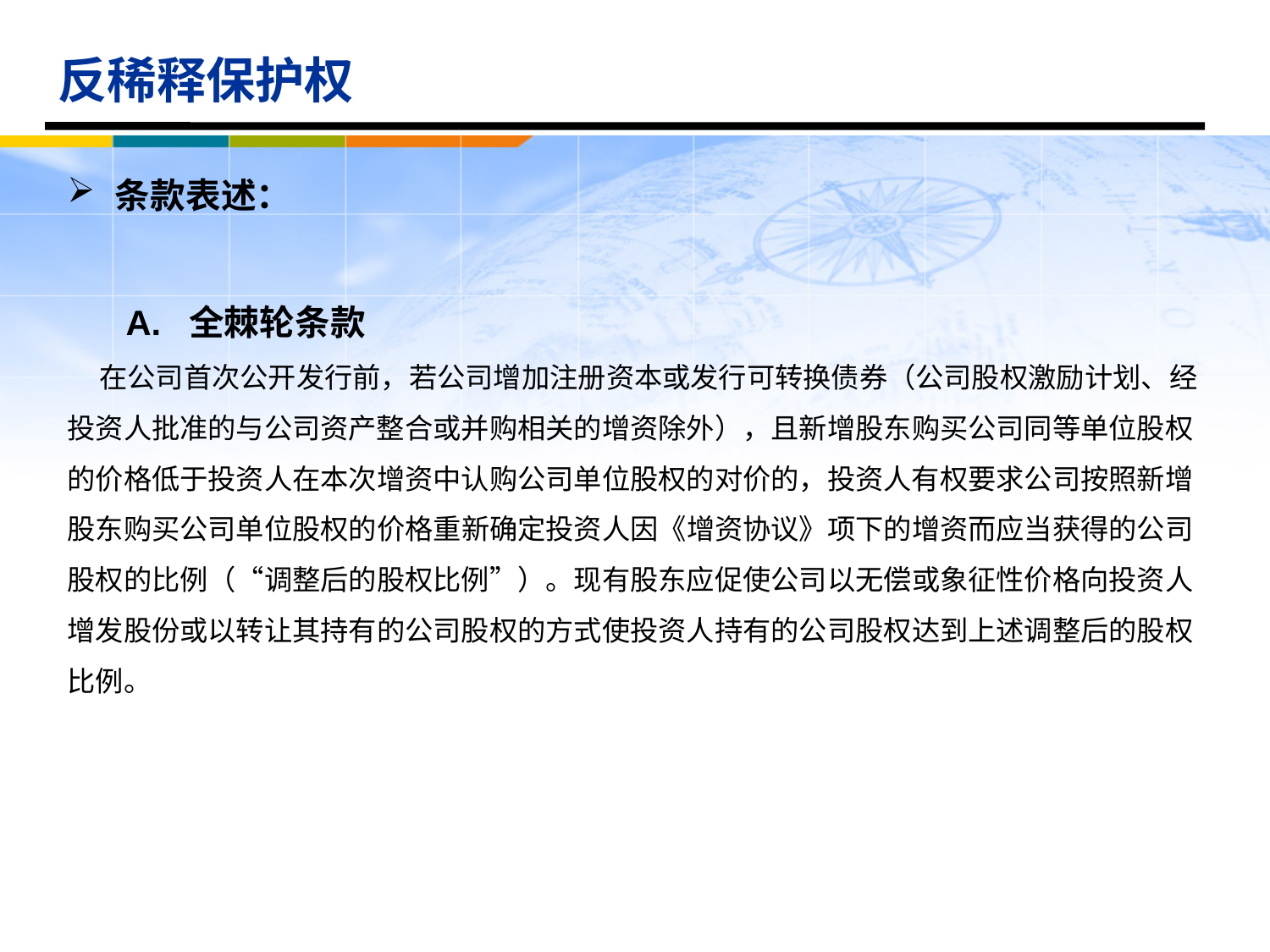

反稀释保护权
条款表述：

      A.  全棘轮条款
    在公司首次公开发行前，若公司增加注册资本或发行可转换债券（公司股权激励计划、经投资人批准的与公司资产整合或并购相关的增资除外），且新增股东购买公司同等单位股权的价格低于投资人在本次增资中认购公司单位股权的对价的，投资人有权要求公司按照新增股东购买公司单位股权的价格重新确定投资人因《增资协议》项下的增资而应当获得的公司股权的比例（“调整后的股权比例”）。现有股东应促使公司以无偿或象征性价格向投资人增发股份或以转让其持有的公司股权的方式使投资人持有的公司股权达到上述调整后的股权比例。